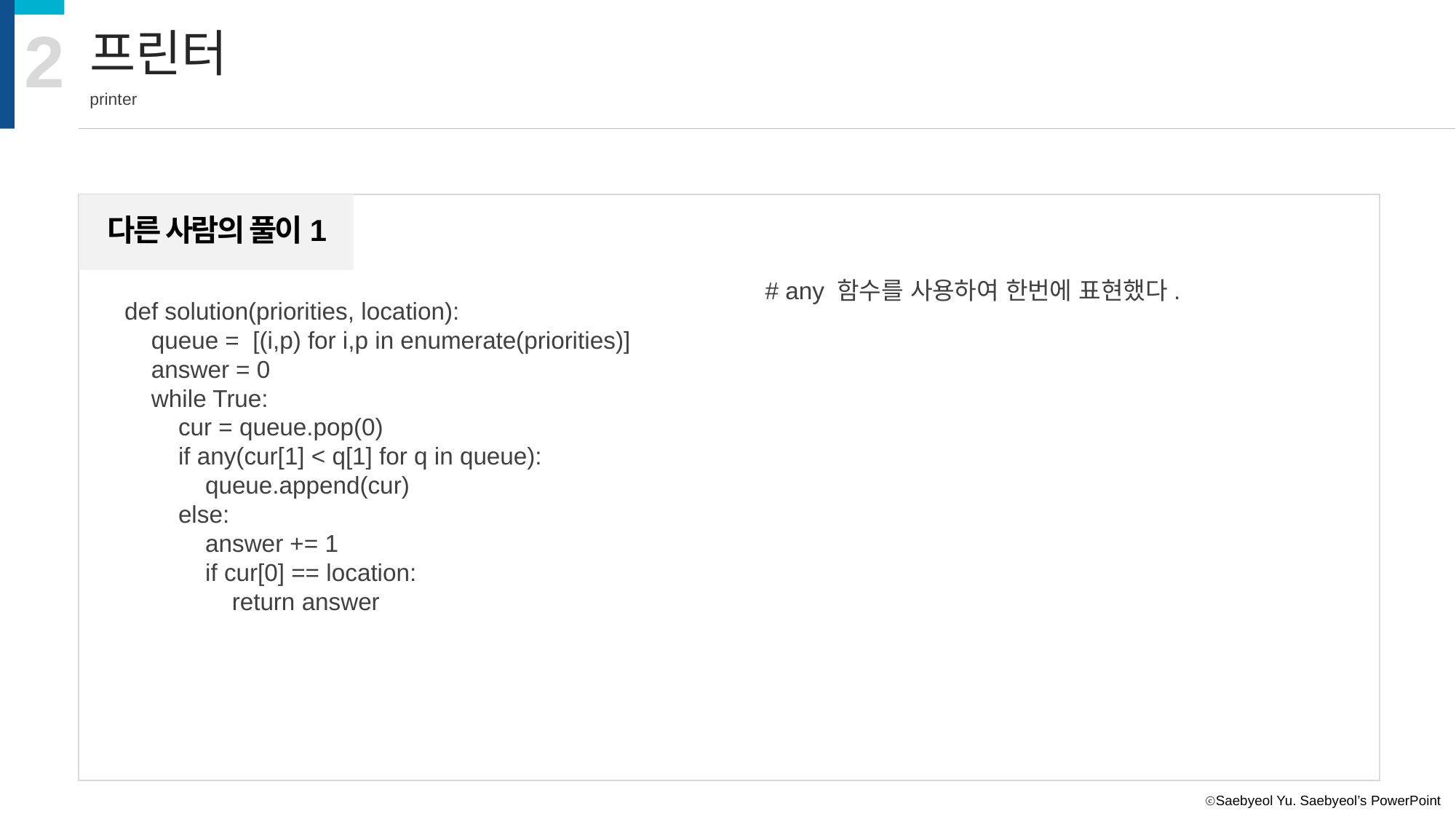

2
프린터
printer

다른 사람의 풀이1
# any 함수를 사용하여 한번에 표현했다.
def solution(priorities, location):
    queue =  [(i,p) for i,p in enumerate(priorities)]
    answer = 0
    while True:
        cur = queue.pop(0)
        if any(cur[1] < q[1] for q in queue):
            queue.append(cur)
        else:
            answer += 1
            if cur[0] == location:
                return answer